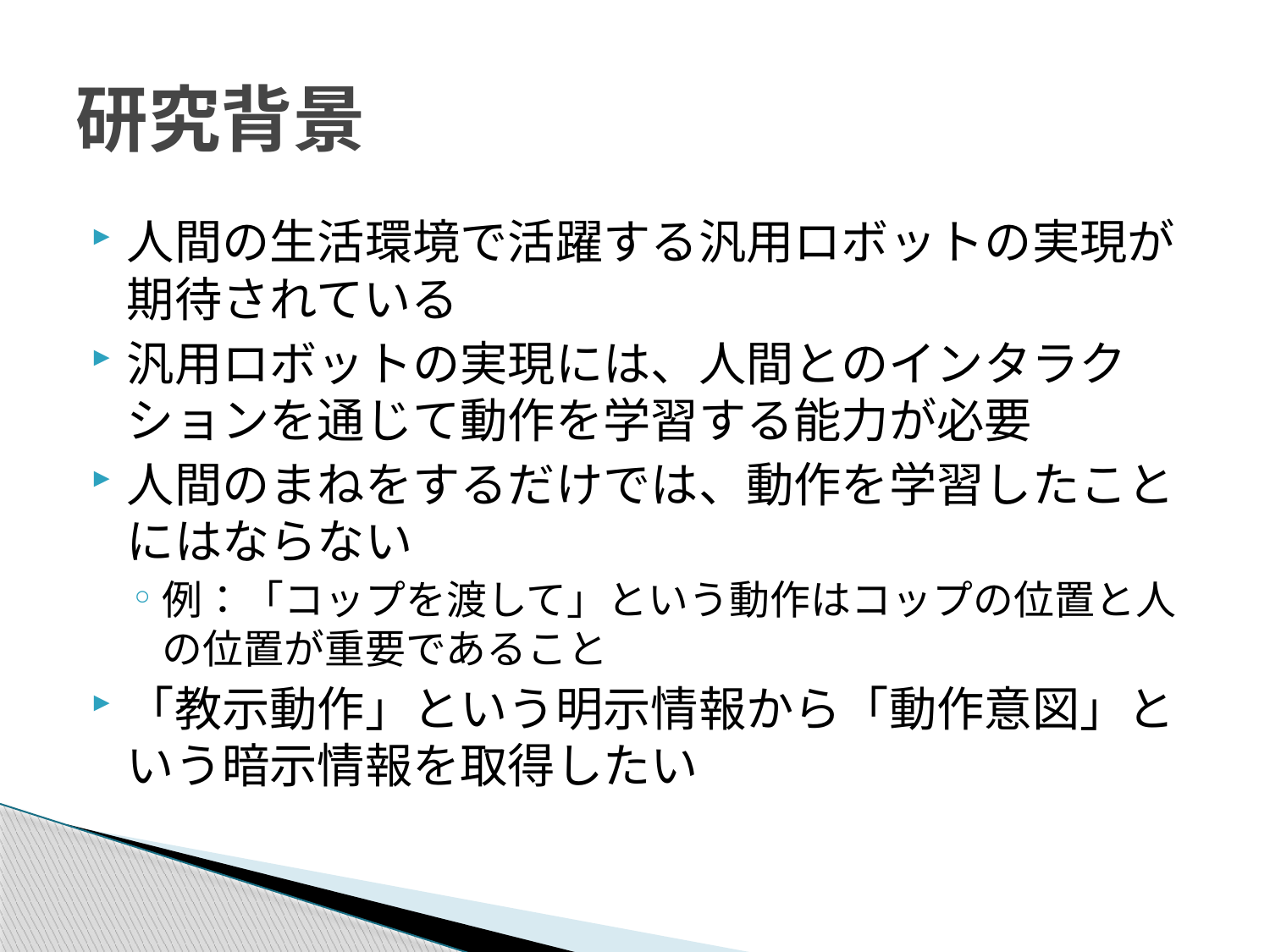

# 研究背景
人間の生活環境で活躍する汎用ロボットの実現が期待されている
汎用ロボットの実現には、人間とのインタラクションを通じて動作を学習する能力が必要
人間のまねをするだけでは、動作を学習したことにはならない
例：「コップを渡して」という動作はコップの位置と人の位置が重要であること
「教示動作」という明示情報から「動作意図」という暗示情報を取得したい